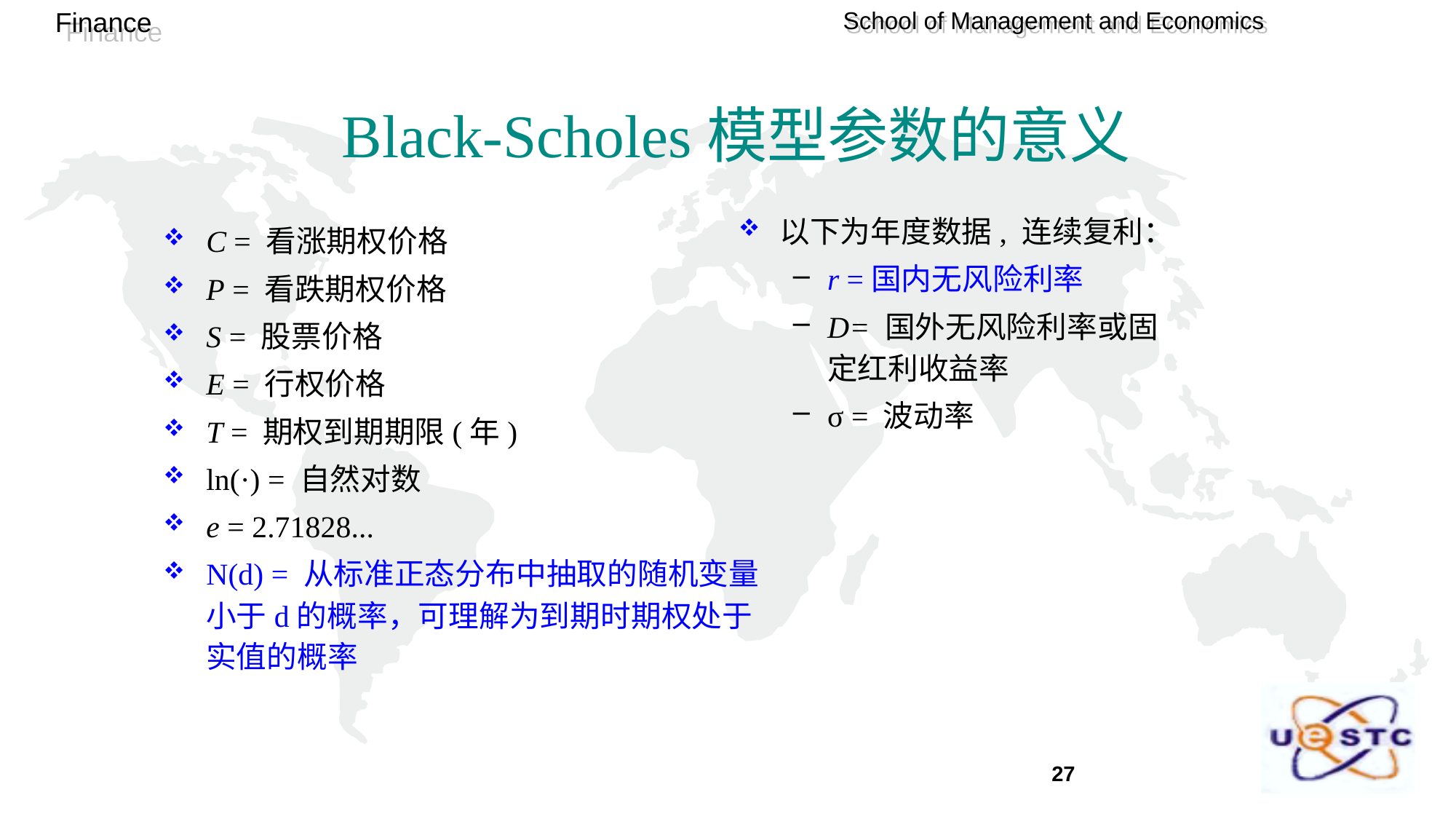

# Black-Scholes模型参数的意义
以下为年度数据, 连续复利：
r =国内无风险利率
D= 国外无风险利率或固定红利收益率
σ = 波动率
C = 看涨期权价格
P = 看跌期权价格
S = 股票价格
E = 行权价格
T = 期权到期期限(年)
ln(·) = 自然对数
e = 2.71828...
N(d) = 从标准正态分布中抽取的随机变量小于d的概率，可理解为到期时期权处于实值的概率